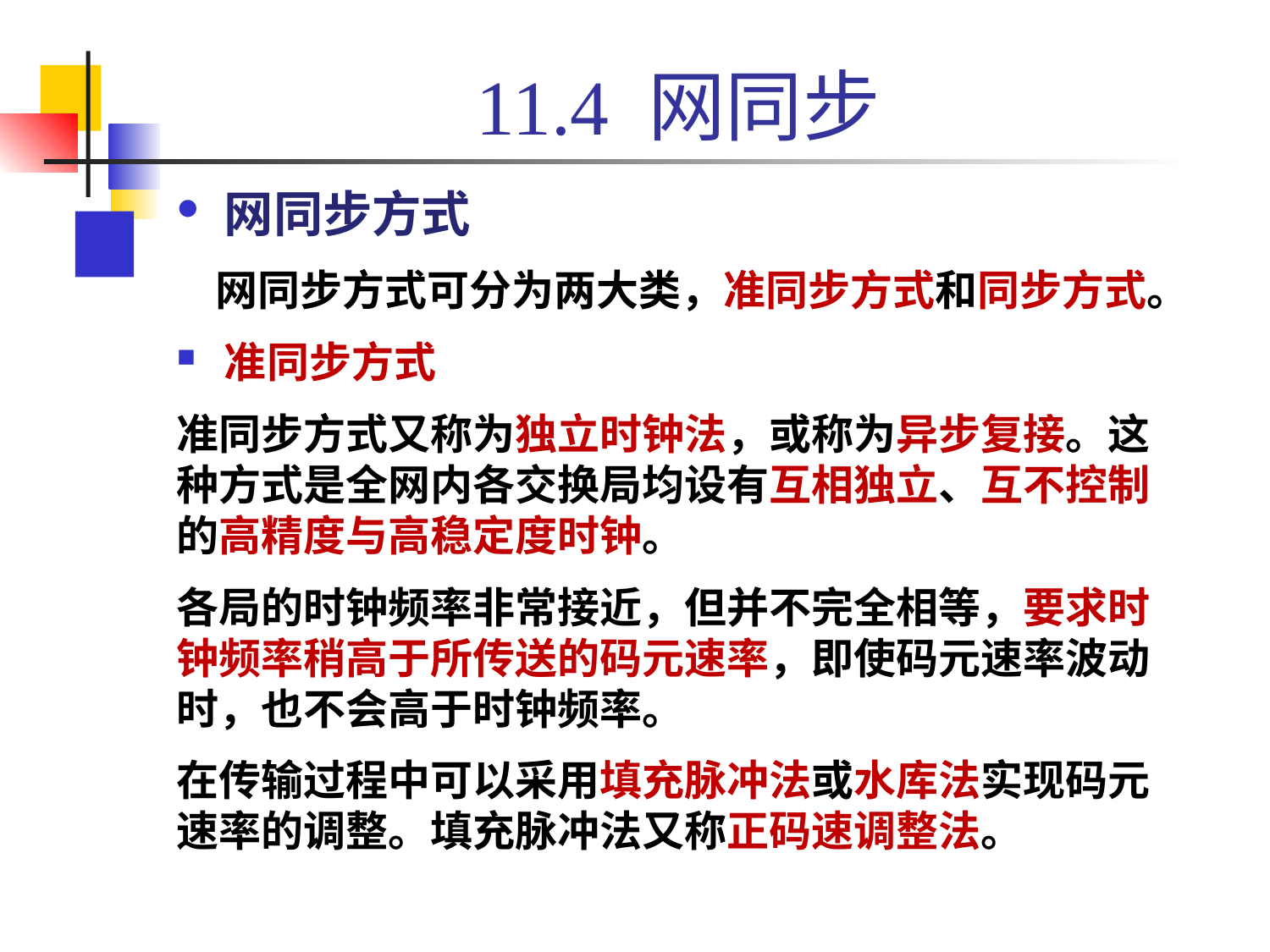

11.4 网同步
网同步方式
   网同步方式可分为两大类，准同步方式和同步方式。
准同步方式
准同步方式又称为独立时钟法，或称为异步复接。这种方式是全网内各交换局均设有互相独立、互不控制的高精度与高稳定度时钟。
各局的时钟频率非常接近，但并不完全相等，要求时钟频率稍高于所传送的码元速率，即使码元速率波动时，也不会高于时钟频率。
在传输过程中可以采用填充脉冲法或水库法实现码元速率的调整。填充脉冲法又称正码速调整法。